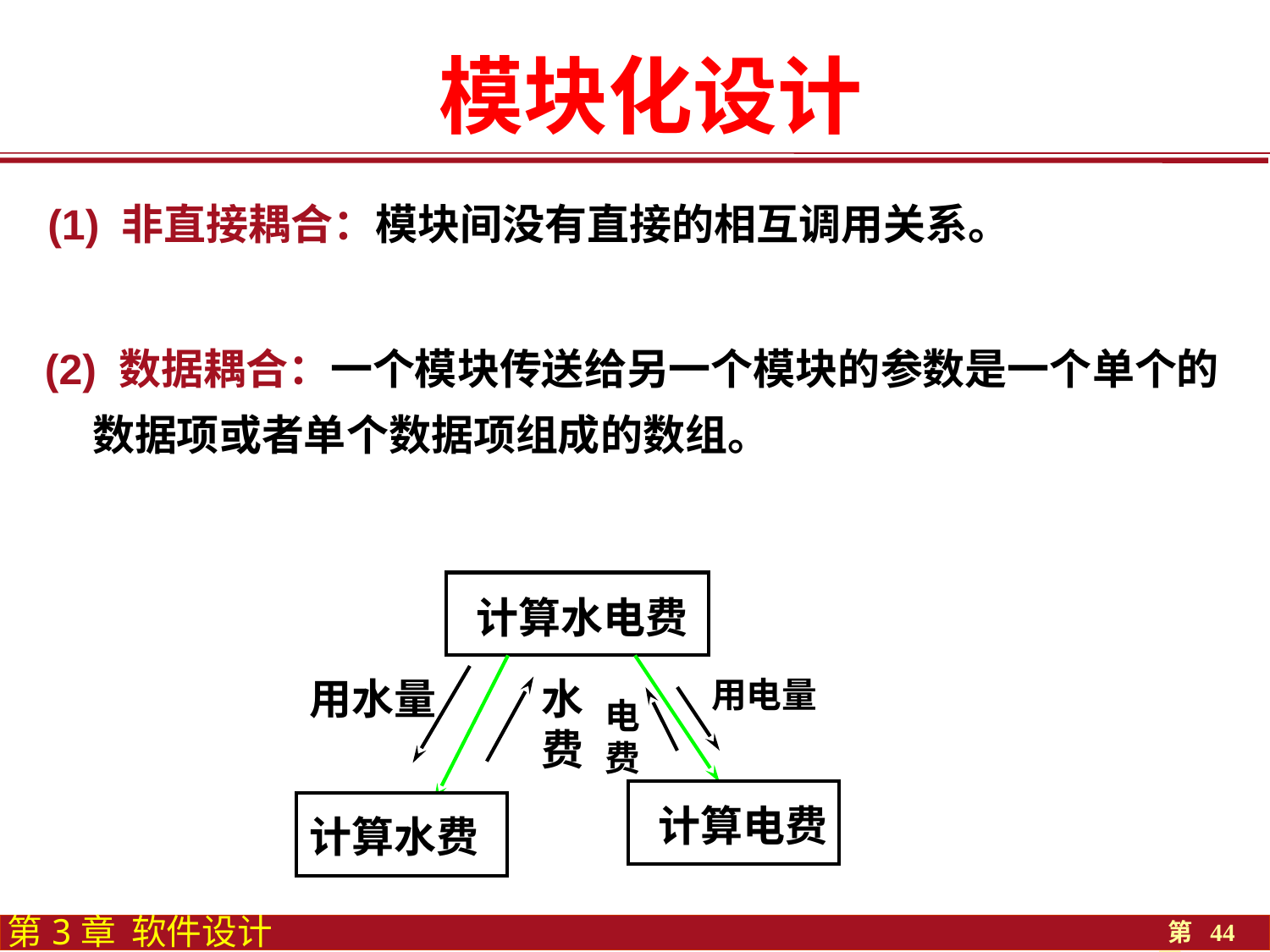

模块化设计
(1) 非直接耦合：模块间没有直接的相互调用关系。
(2) 数据耦合：一个模块传送给另一个模块的参数是一个单个的数据项或者单个数据项组成的数组。

计算水电费

用水量

水费
用电量

电费

计算电费
计算水费